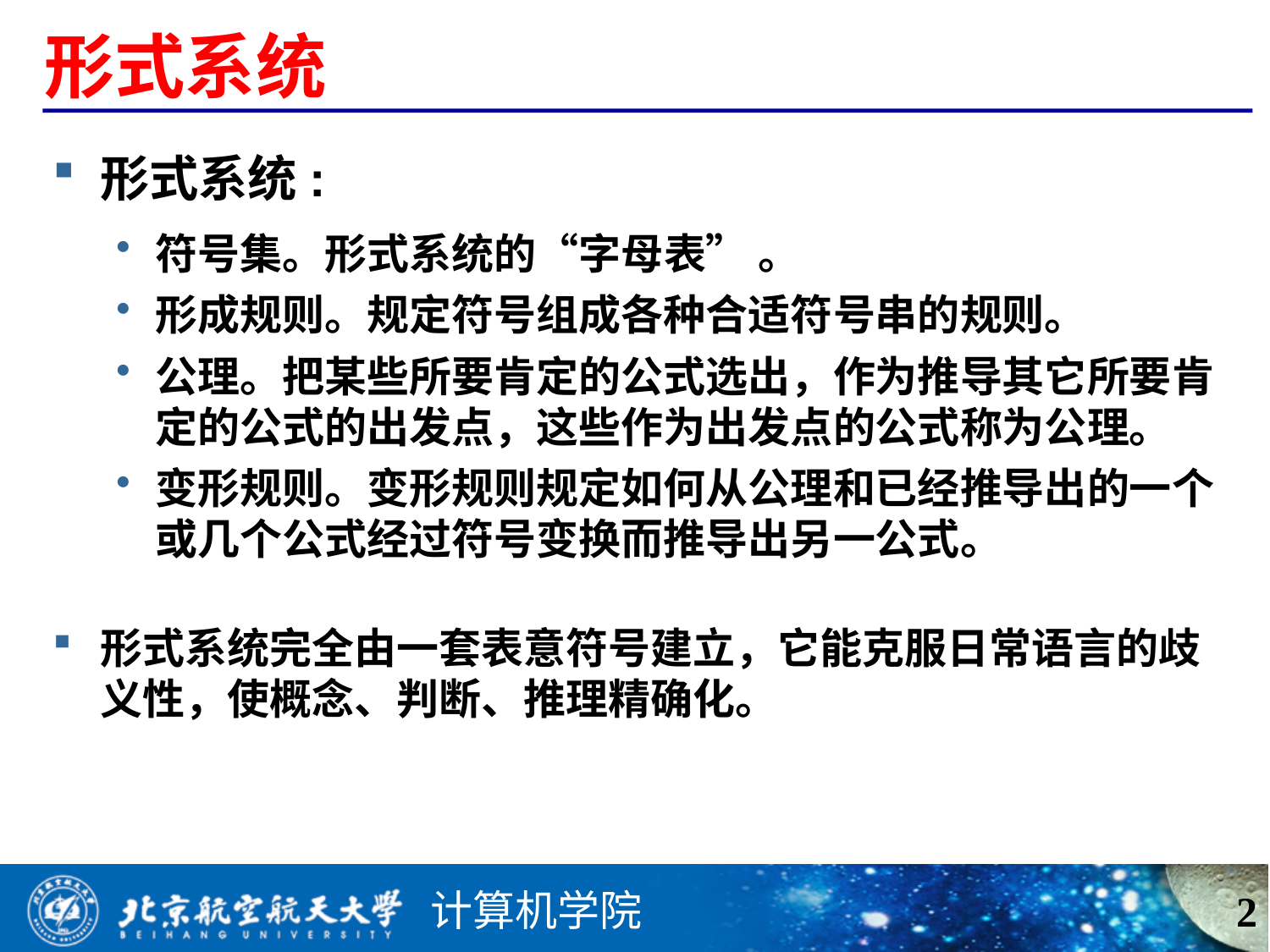

# 形式系统
形式系统:
符号集。形式系统的“字母表” 。
形成规则。规定符号组成各种合适符号串的规则。
公理。把某些所要肯定的公式选出，作为推导其它所要肯定的公式的出发点，这些作为出发点的公式称为公理。
变形规则。变形规则规定如何从公理和已经推导出的一个或几个公式经过符号变换而推导出另一公式。

形式系统完全由一套表意符号建立，它能克服日常语言的歧义性，使概念、判断、推理精确化。